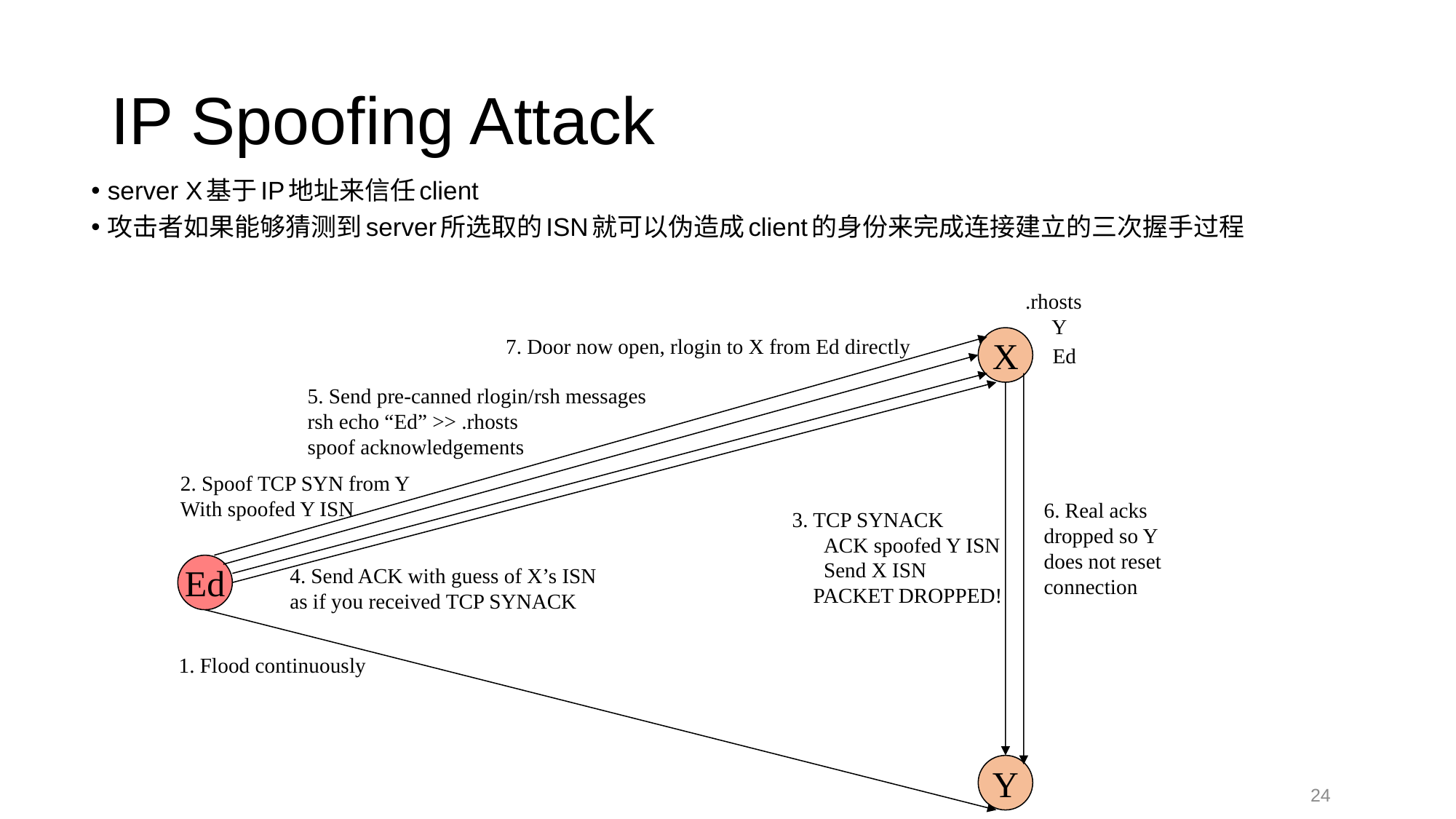

# IP Spoofing Attack
server X基于IP地址来信任client
攻击者如果能够猜测到server所选取的ISN就可以伪造成client的身份来完成连接建立的三次握手过程
.rhosts
     Y
7. Door now open, rlogin to X from Ed directly

X
Ed

5. Send pre-canned rlogin/rsh messages
rsh echo “Ed” >> .rhosts
spoof acknowledgements

2. Spoof TCP SYN from Y
With spoofed Y ISN

6. Real acks
dropped so Y
does not reset
connection

4. Send ACK with guess of X’s ISN
as if you received TCP SYNACK

3. TCP SYNACK
      ACK spoofed Y ISN
      Send X ISN
    PACKET DROPPED!
Ed

1. Flood continuously
Y
24